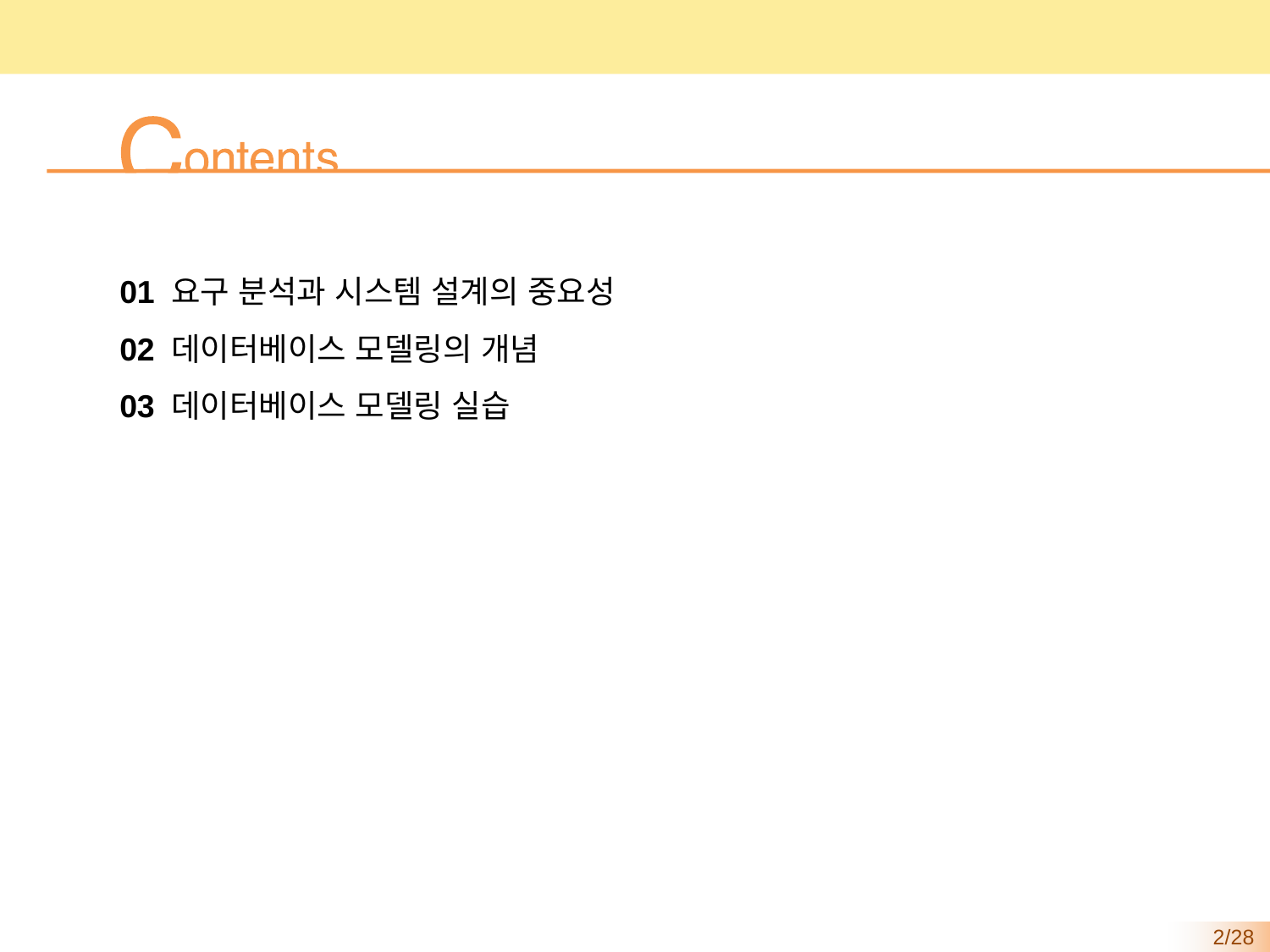

01 요구 분석과 시스템 설계의 중요성
02 데이터베이스 모델링의 개념
03 데이터베이스 모델링 실습